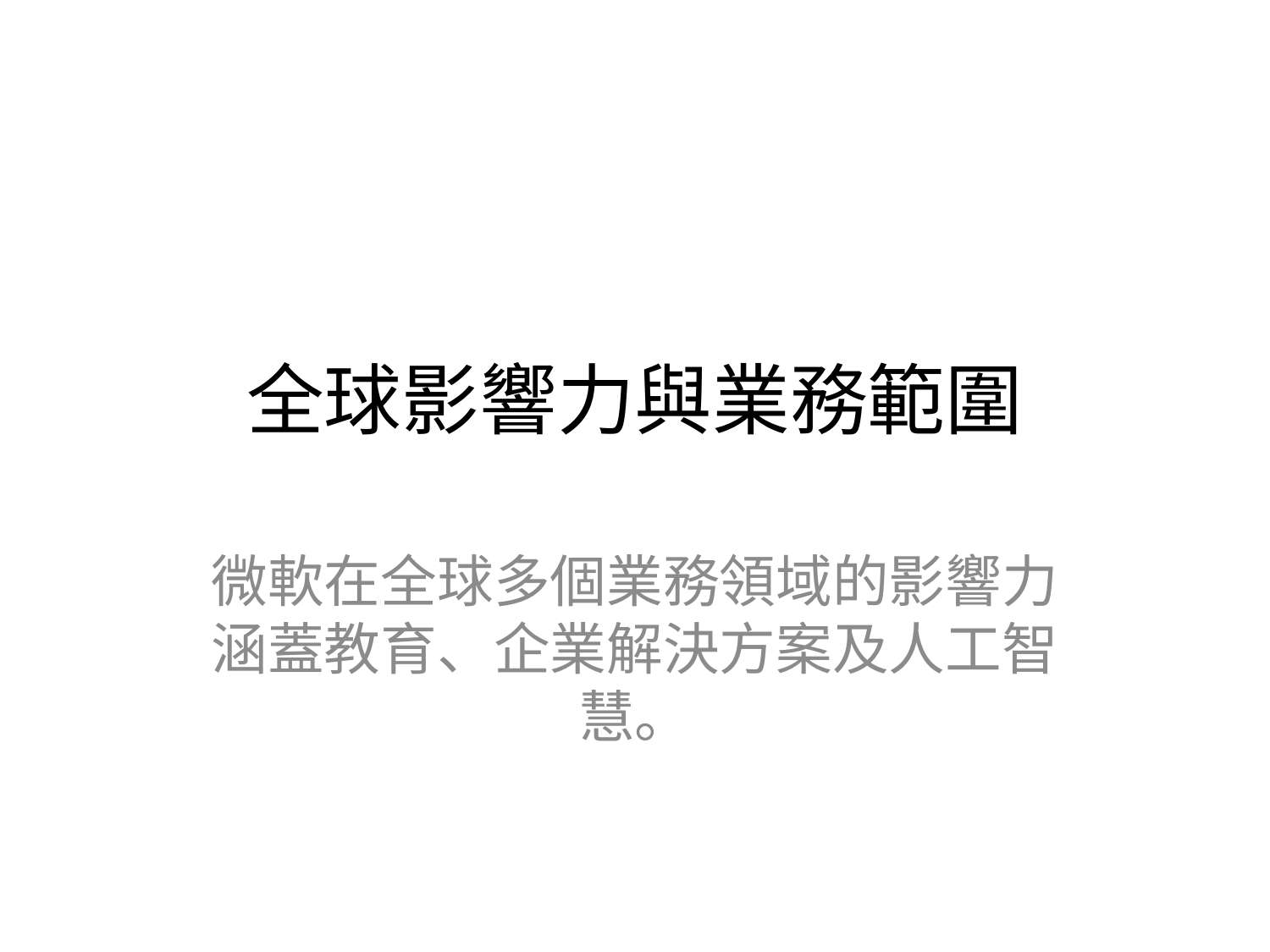

# 全球影響力與業務範圍
微軟在全球多個業務領域的影響力涵蓋教育、企業解決方案及人工智慧。